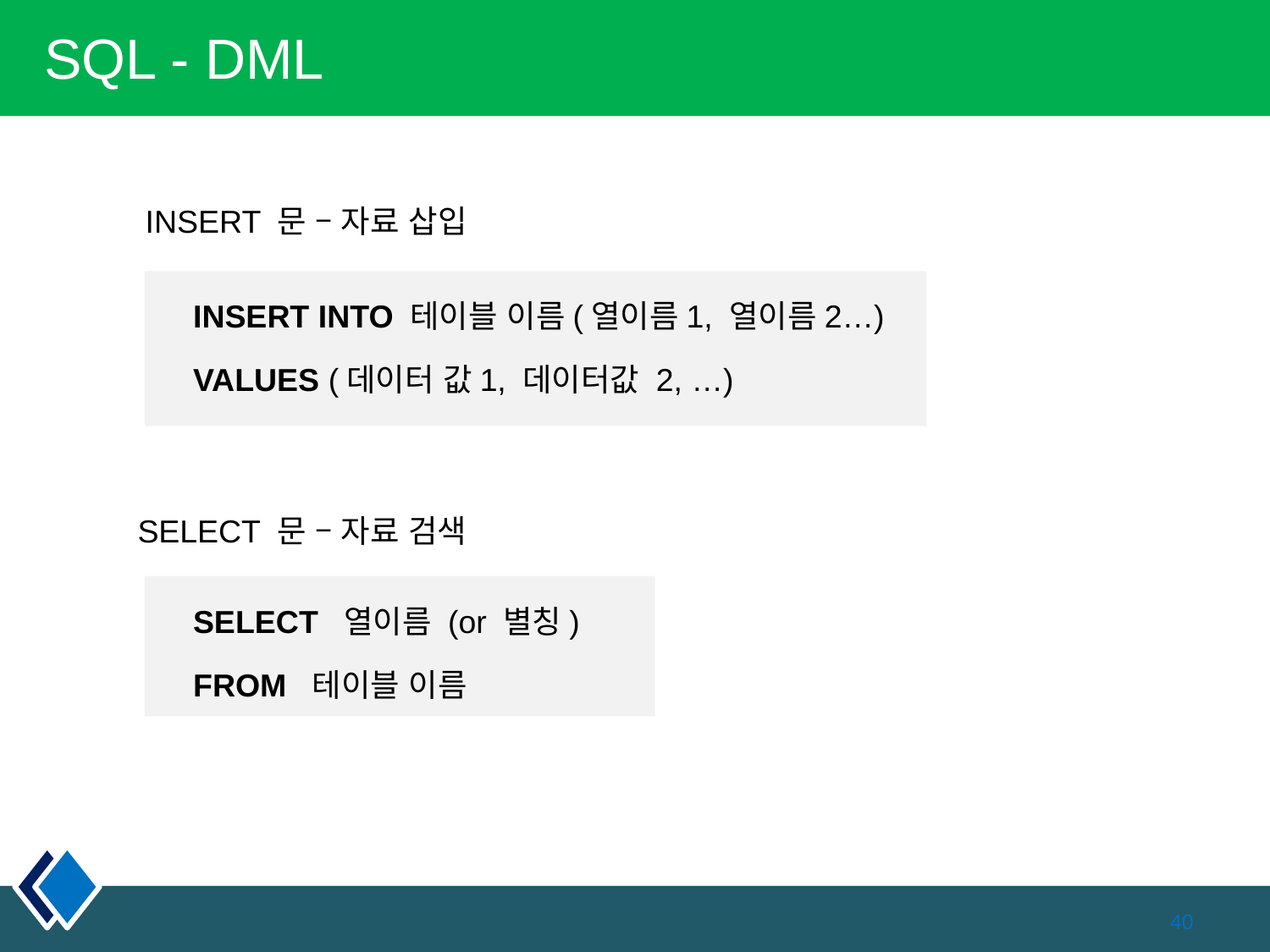

# SQL - DML
INSERT 문 – 자료 삽입
    INSERT INTO 테이블 이름(열이름1, 열이름2…)
    VALUES (데이터 값1, 데이터값 2, …)
SELECT 문 – 자료 검색
    SELECT  열이름 (or 별칭)
    FROM  테이블 이름
40